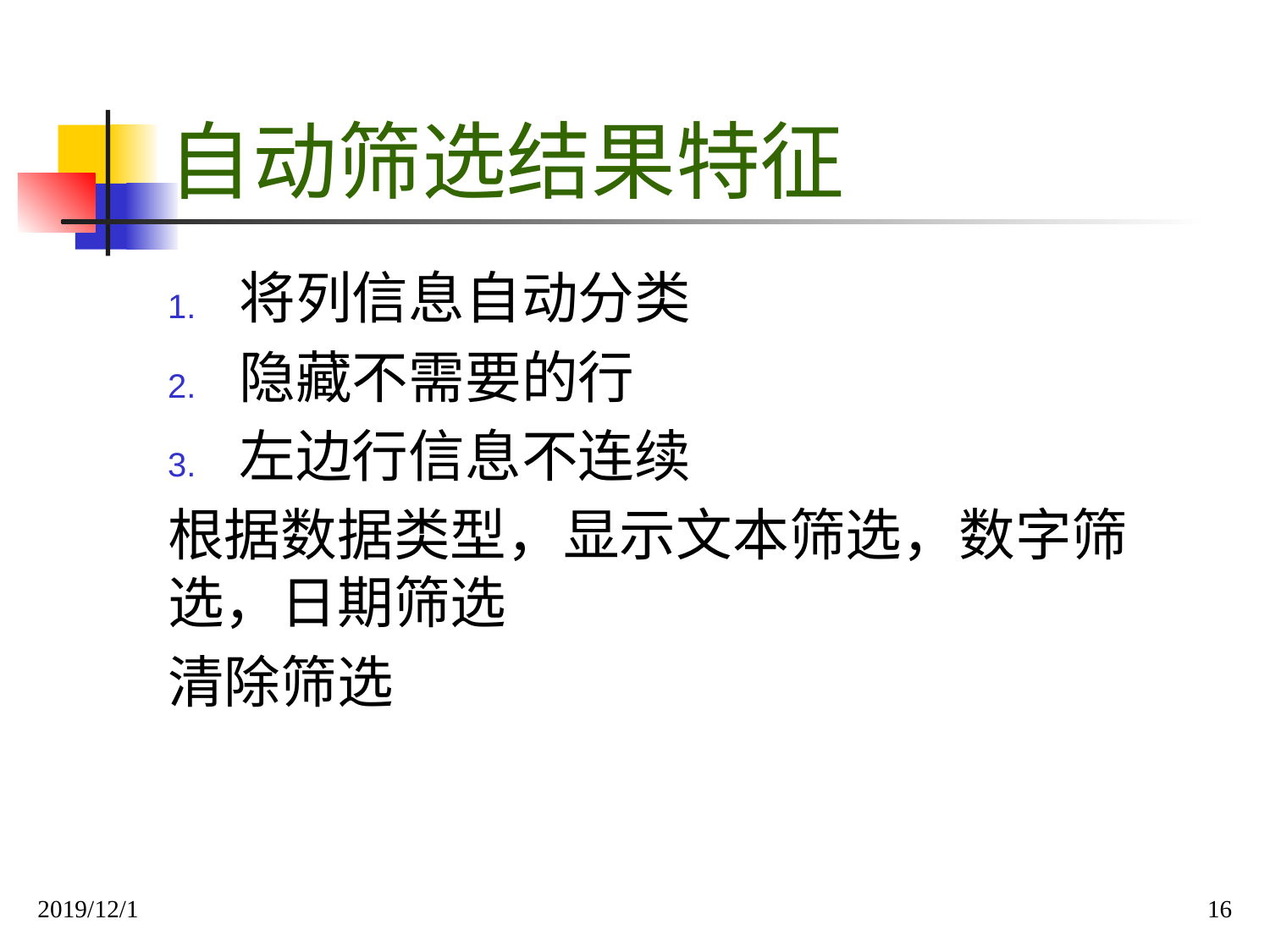

# 自动筛选结果特征
将列信息自动分类
隐藏不需要的行
左边行信息不连续
根据数据类型，显示文本筛选，数字筛选，日期筛选
清除筛选

2019/12/1
16